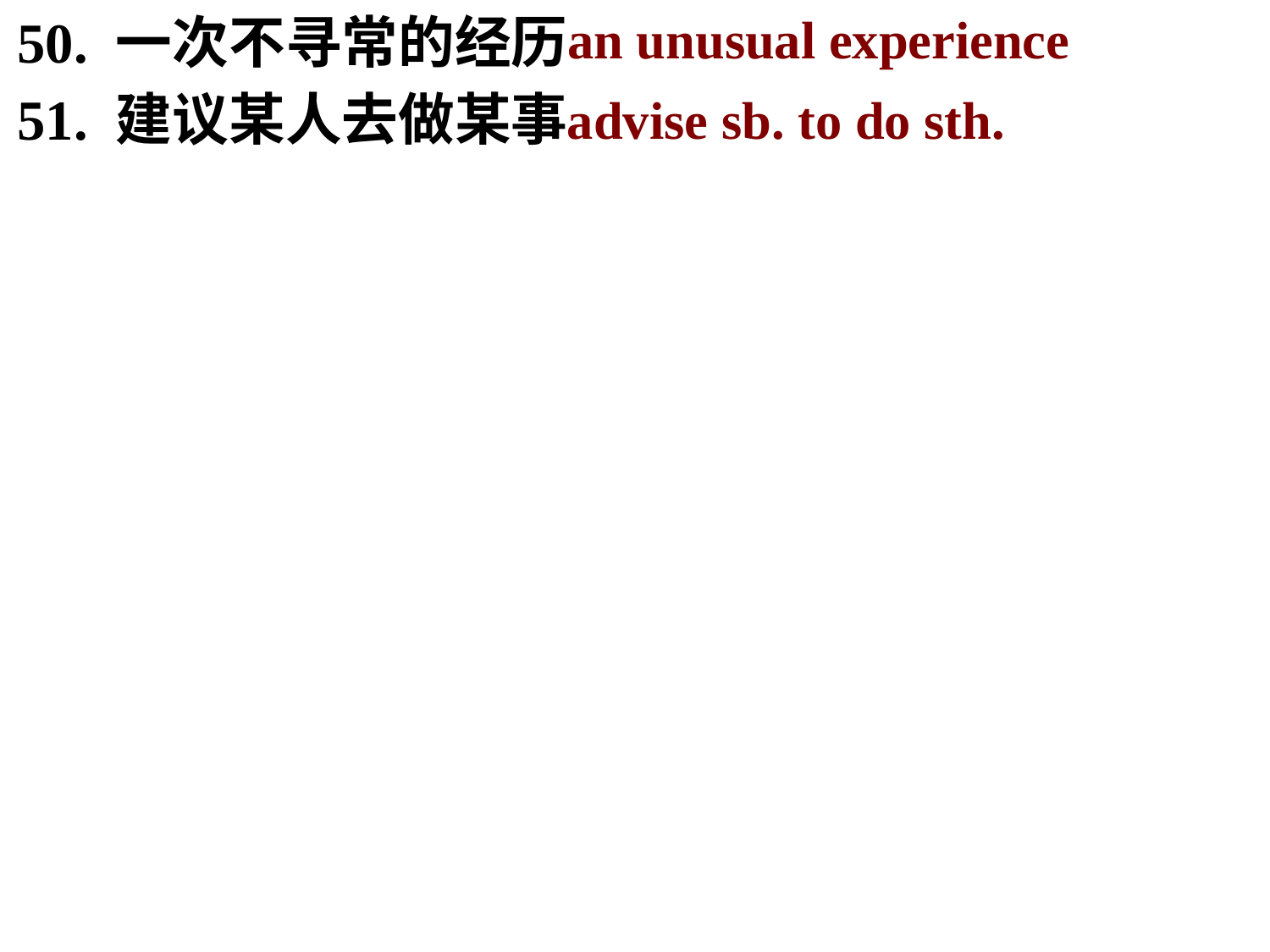

an unusual experience
50. 一次不寻常的经历
51. 建议某人去做某事

advise sb. to do sth.